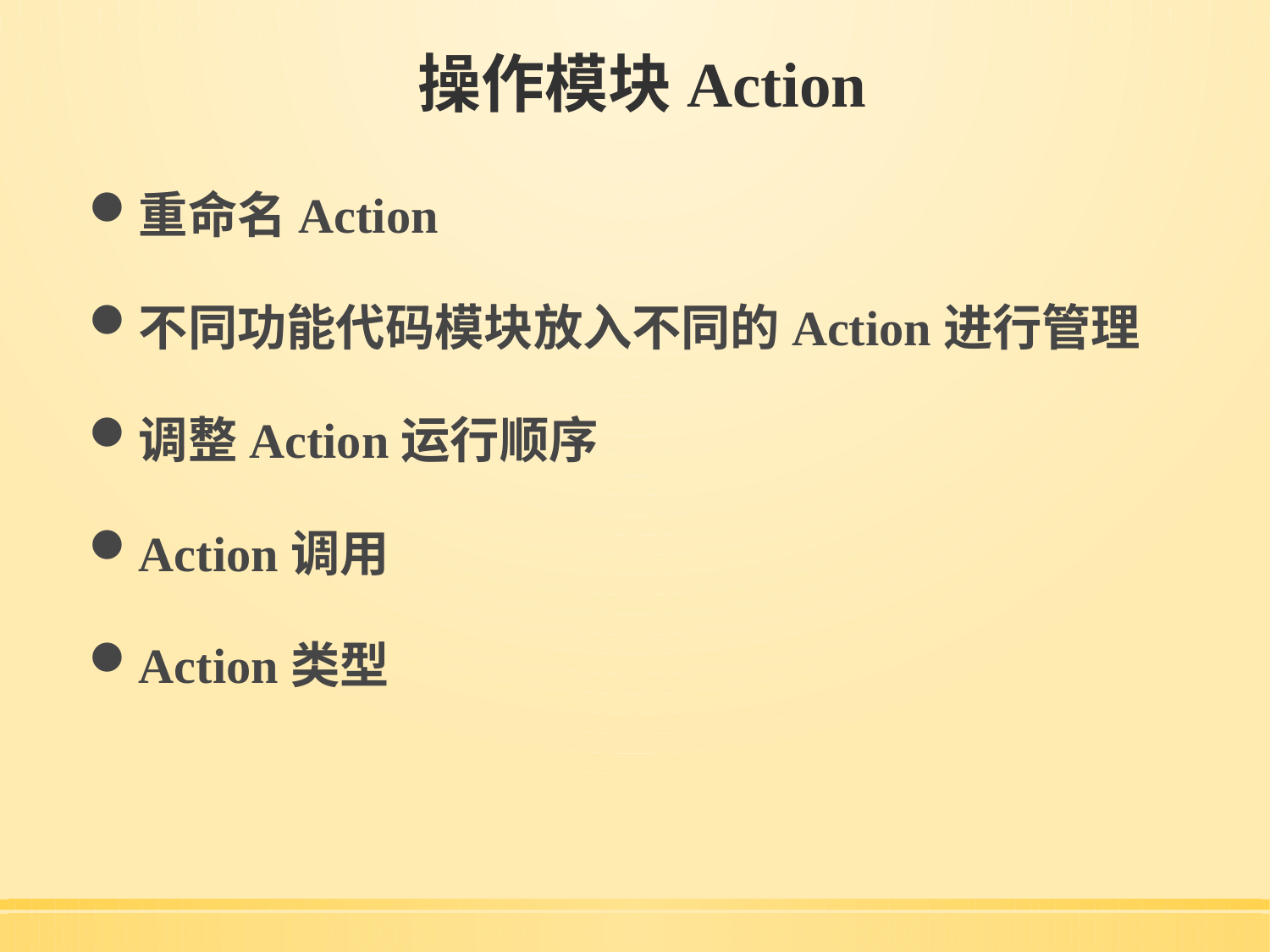

# 操作模块Action
重命名Action
不同功能代码模块放入不同的Action进行管理
调整Action运行顺序
Action调用
Action类型